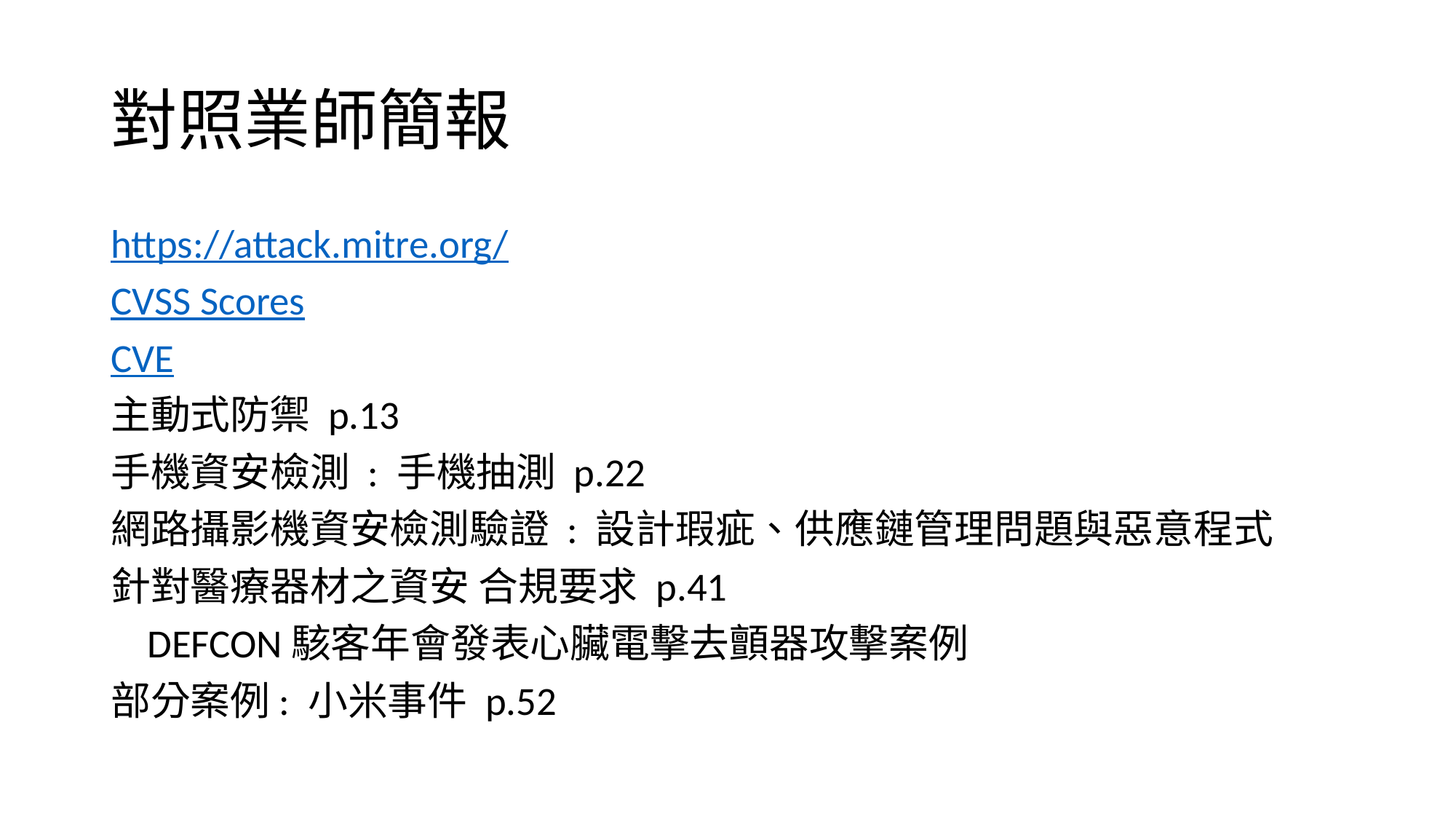

# 對照業師簡報
https://attack.mitre.org/
CVSS Scores
CVE
主動式防禦 p.13
手機資安檢測 : 手機抽測 p.22
網路攝影機資安檢測驗證 : 設計瑕疵、供應鏈管理問題與惡意程式
針對醫療器材之資安 合規要求 p.41
    DEFCON駭客年會發表心臟電擊去顫器攻擊案例
部分案例: 小米事件 p.52